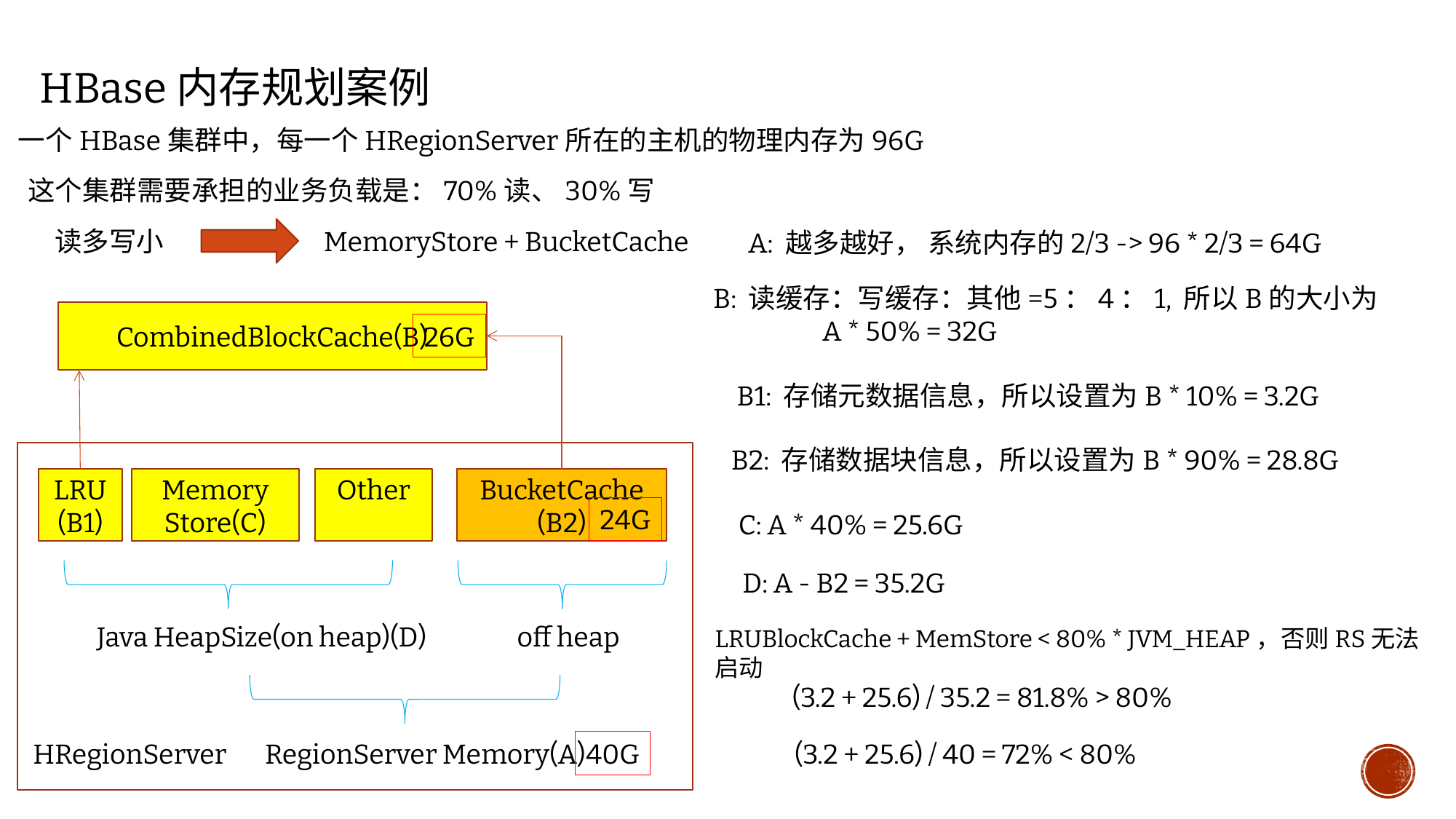

HBase内存规划案例
一个HBase集群中，每一个HRegionServer所在的主机的物理内存为96G
这个集群需要承担的业务负载是：70%读、30%写
读多写小

MemoryStore + BucketCache
A: 越多越好， 系统内存的2/3 -> 96 * 2/3 = 64G
B: 读缓存：写缓存：其他=5：4：1, 所以B的大小为
	A * 50% = 32G
CombinedBlockCache(B)
26G
B1: 存储元数据信息，所以设置为B * 10% = 3.2G

B2: 存储数据块信息，所以设置为B * 90% = 28.8G

LRU
(B1)

Memory Store(C)

Other

BucketCache
(B2)

24G
C: A * 40% = 25.6G

D: A - B2 = 35.2G
Java HeapSize(on heap)(D)
off heap
LRUBlockCache + MemStore < 80% * JVM_HEAP，否则RS无法启动
(3.2 + 25.6) / 35.2 = 81.8% > 80%
HRegionServer
RegionServer Memory(A)
40G
(3.2 + 25.6) / 40 = 72% < 80%